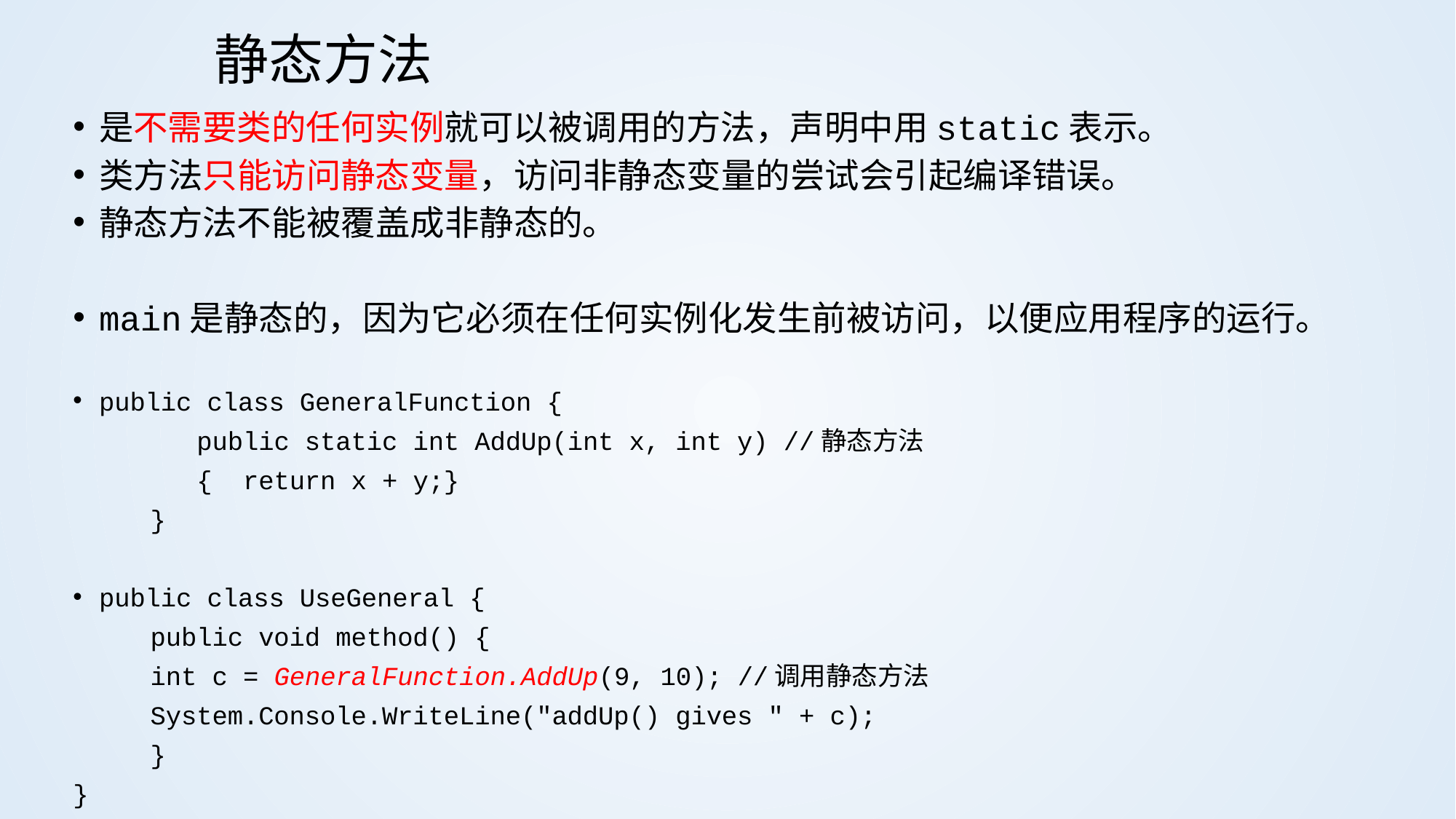

# 静态方法
是不需要类的任何实例就可以被调用的方法，声明中用static表示。
类方法只能访问静态变量，访问非静态变量的尝试会引起编译错误。
静态方法不能被覆盖成非静态的。

main是静态的，因为它必须在任何实例化发生前被访问，以便应用程序的运行。

public class GeneralFunction {
        public static int AddUp(int x, int y) //静态方法
        {  return x + y;}
     }

public class UseGeneral {
     public void method() {
     int c = GeneralFunction.AddUp(9, 10); //调用静态方法
     System.Console.WriteLine("addUp() gives " + c);
     }
}